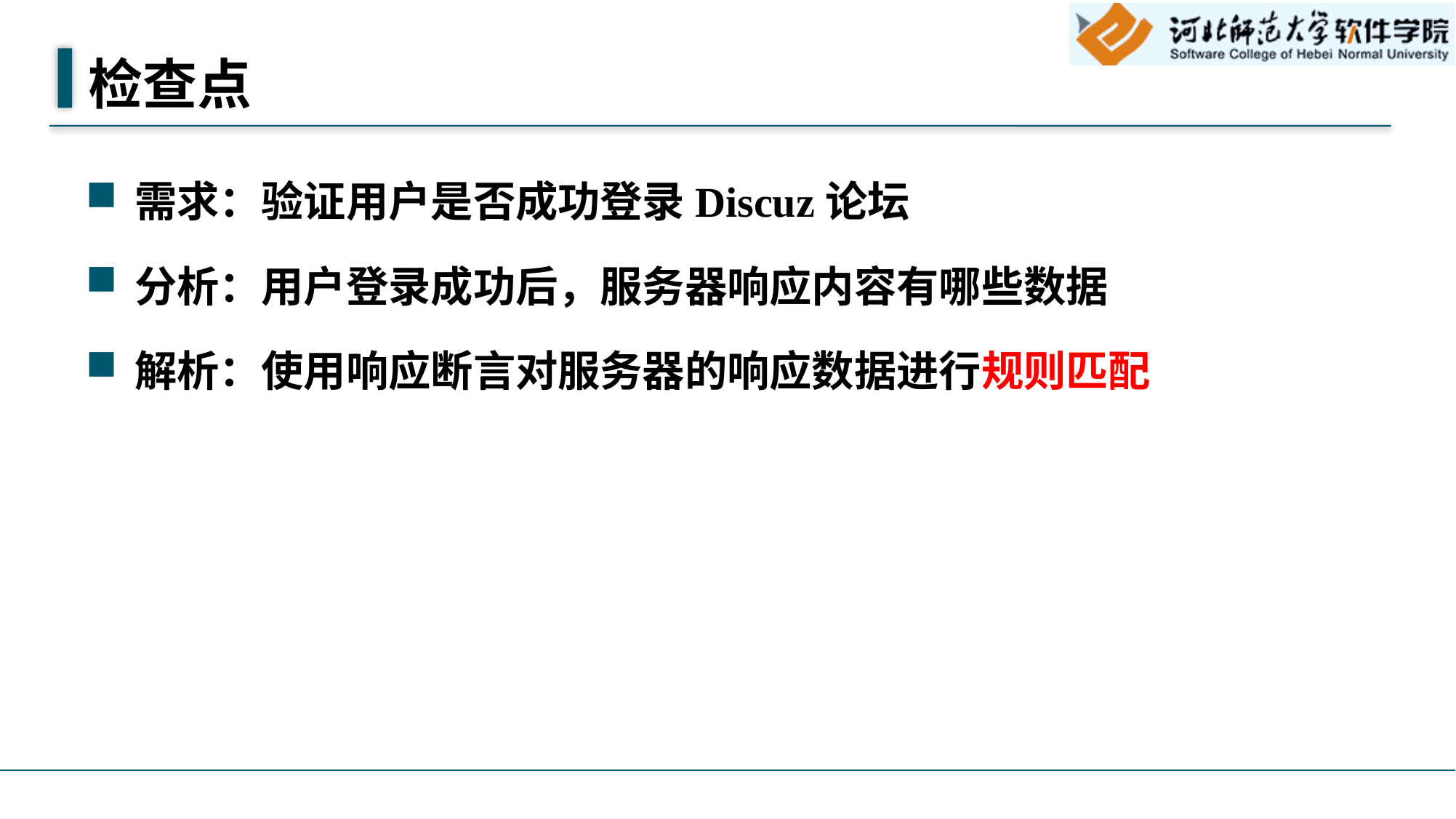

# 检查点
需求：验证用户是否成功登录Discuz论坛
分析：用户登录成功后，服务器响应内容有哪些数据
解析：使用响应断言对服务器的响应数据进行规则匹配